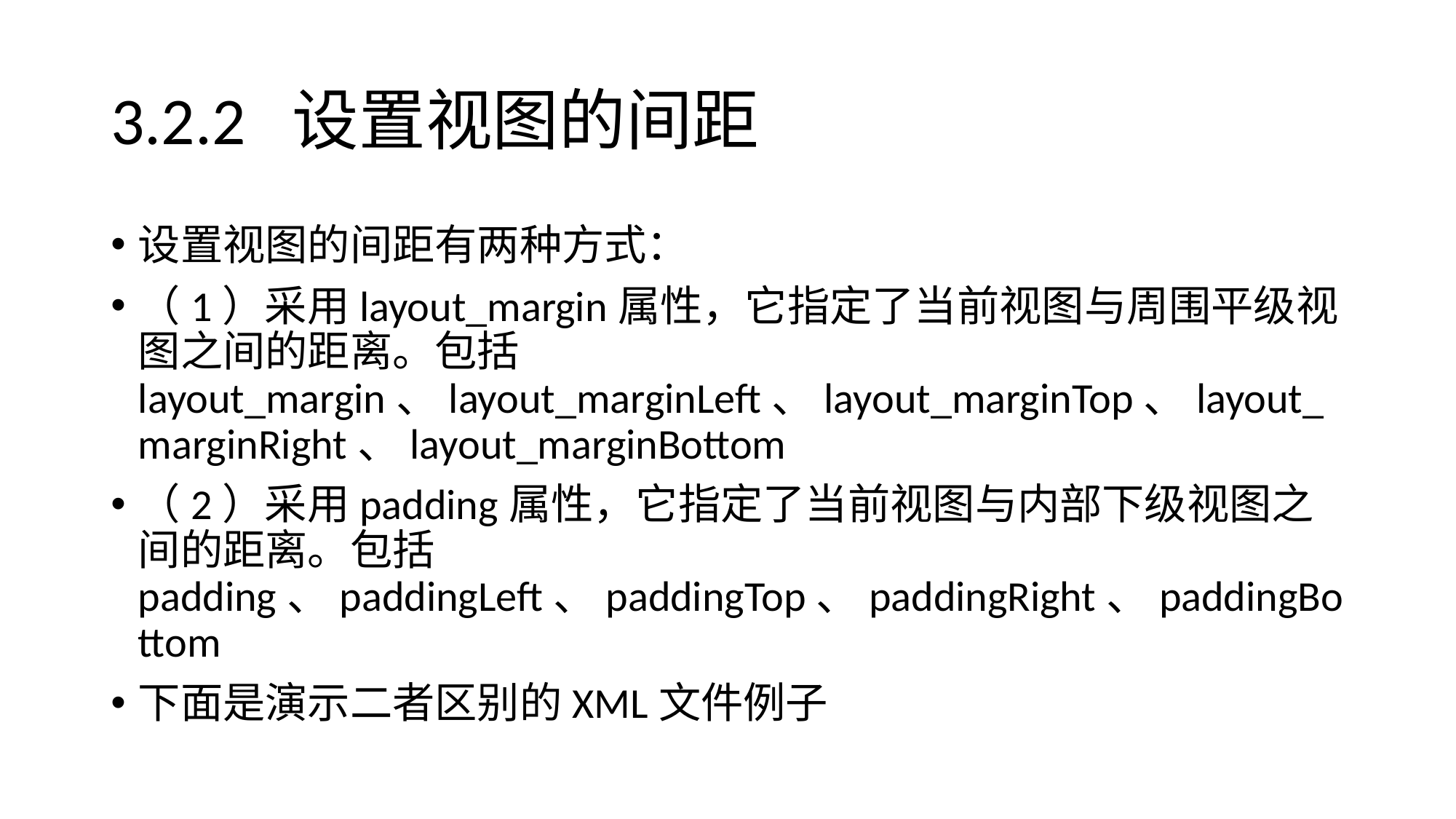

# 3.2.2  设置视图的间距
设置视图的间距有两种方式：
（1）采用layout_margin属性，它指定了当前视图与周围平级视图之间的距离。包括layout_margin、layout_marginLeft、layout_marginTop、layout_marginRight、layout_marginBottom
（2）采用padding属性，它指定了当前视图与内部下级视图之间的距离。包括padding、paddingLeft、paddingTop、paddingRight、paddingBottom
下面是演示二者区别的XML文件例子